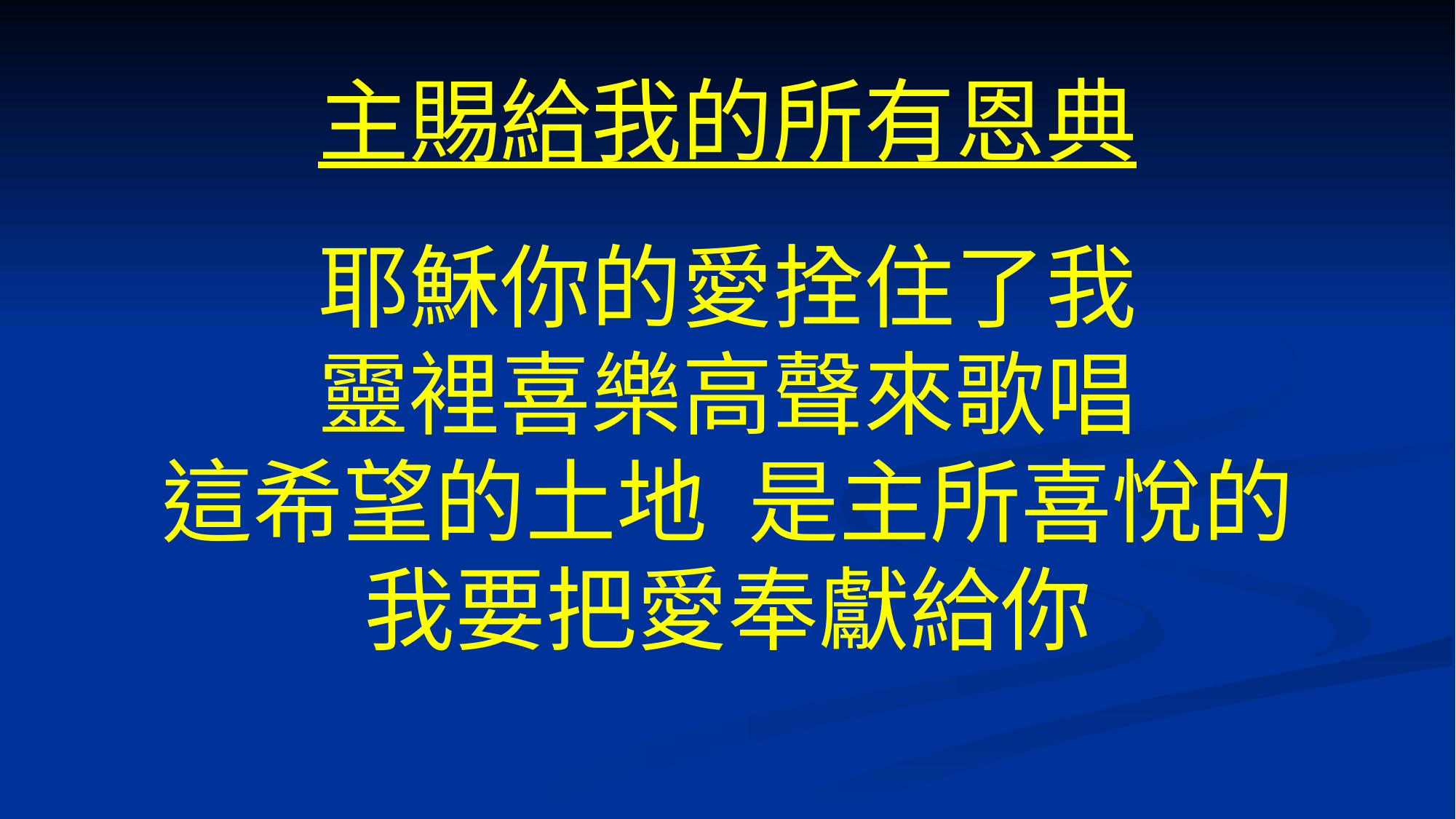

# 主賜給我的所有恩典

耶穌你的愛拴住了我
靈裡喜樂高聲來歌唱
這希望的土地  是主所喜悅的
我要把愛奉獻給你